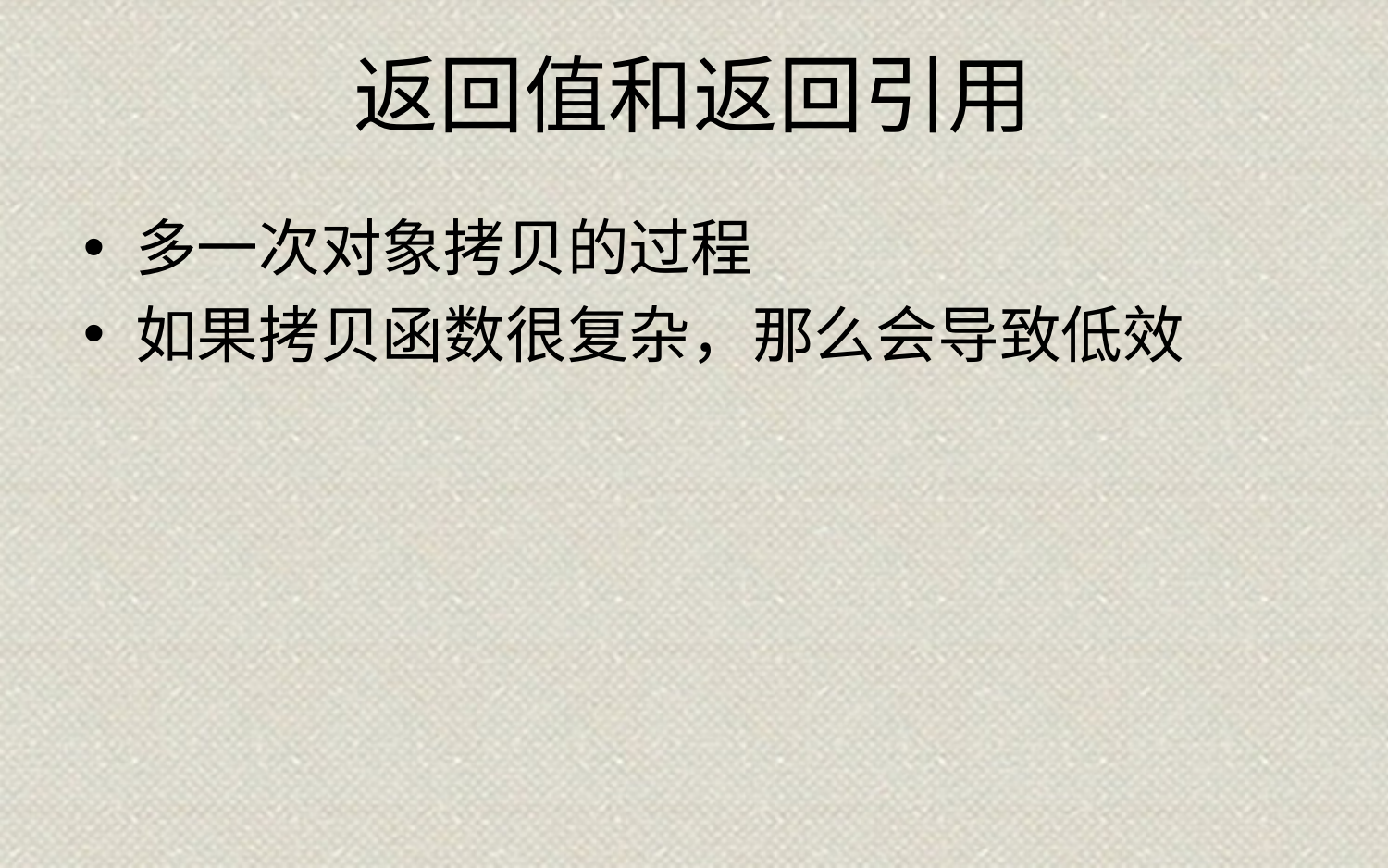

# 返回值和返回引用
多一次对象拷贝的过程
如果拷贝函数很复杂，那么会导致低效